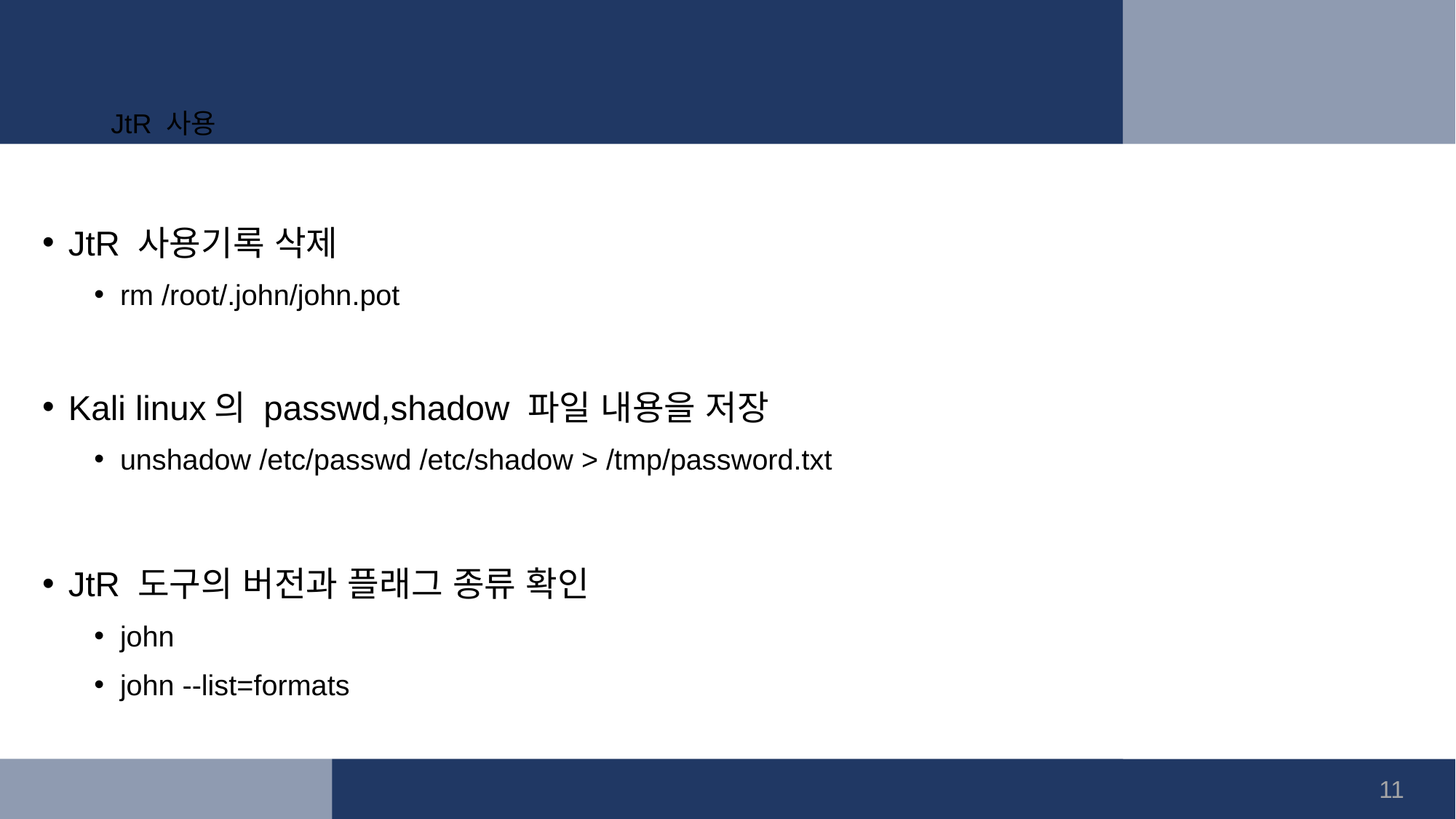

# JtR 사용
JtR 사용기록 삭제
rm /root/.john/john.pot

Kali linux의 passwd,shadow 파일 내용을 저장
unshadow /etc/passwd /etc/shadow > /tmp/password.txt

JtR 도구의 버전과 플래그 종류 확인
john
john --list=formats
11